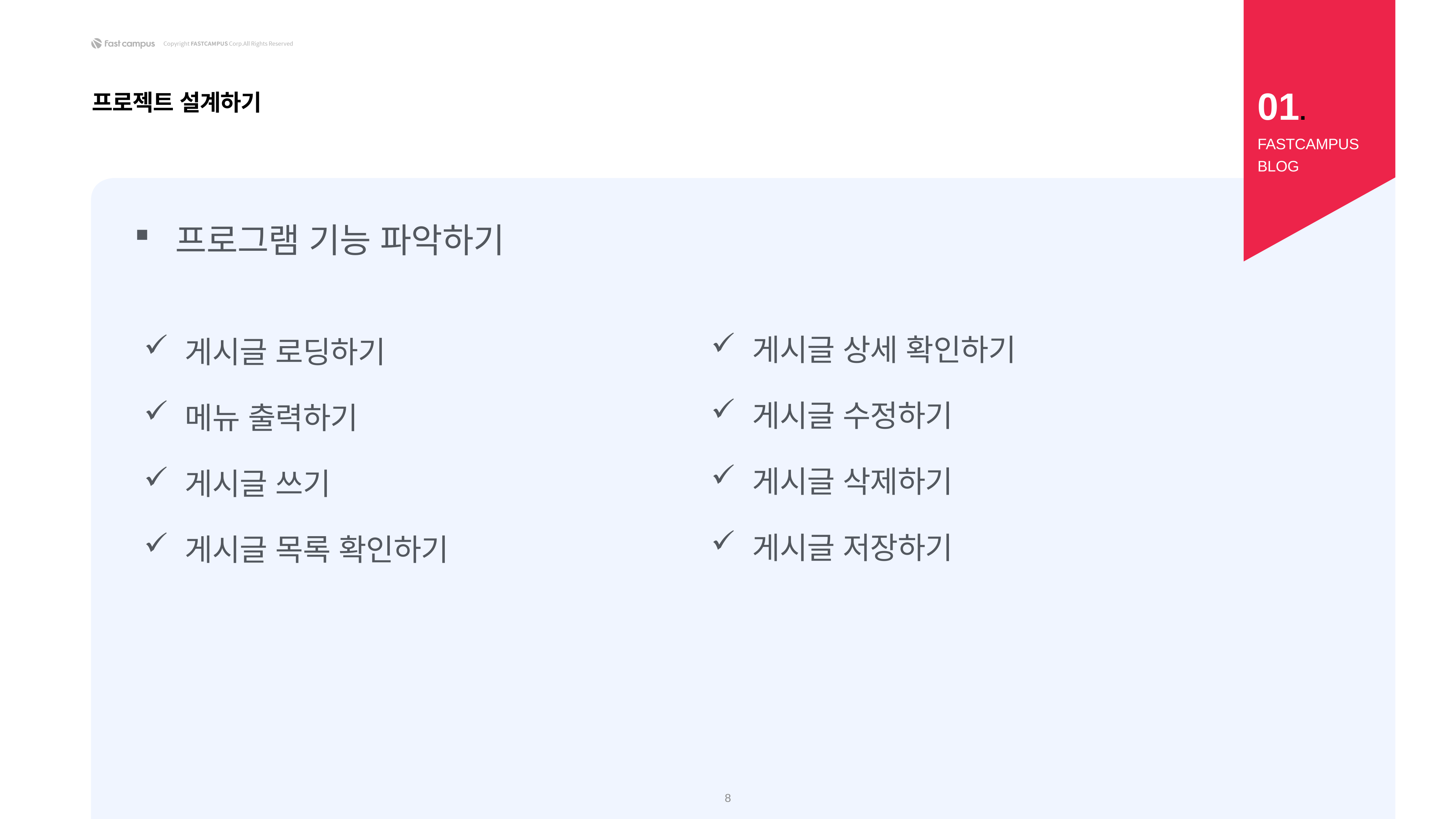

01.
프로젝트 설계하기
FASTCAMPUS
BLOG
프로그램 기능 파악하기
게시글 상세 확인하기
게시글 수정하기
게시글 삭제하기
게시글 저장하기
게시글 로딩하기
메뉴 출력하기
게시글 쓰기
게시글 목록 확인하기
8